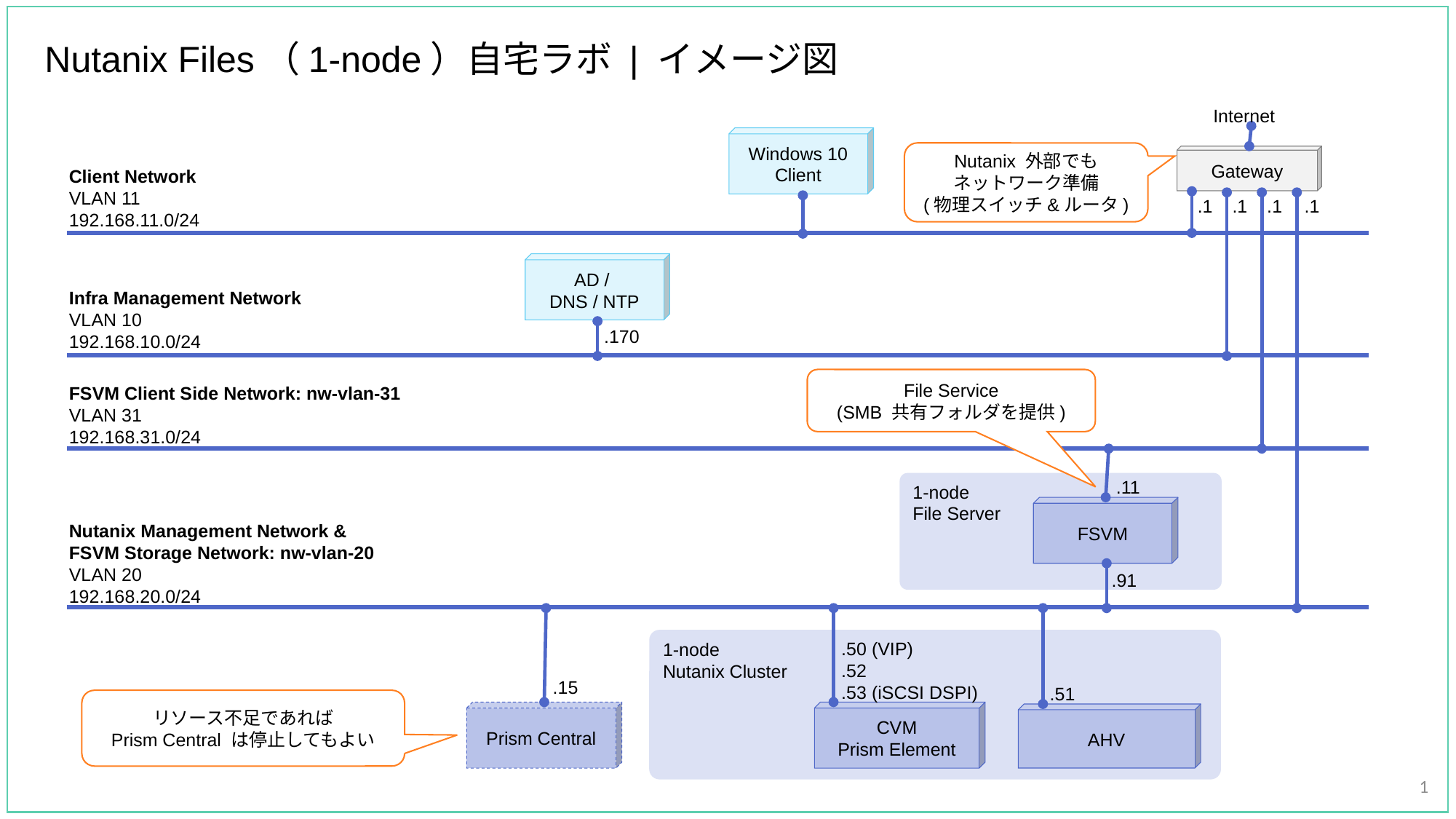

# Nutanix Files（1-node）自宅ラボ | イメージ図
Nutanix 外部でも
ネットワーク準備
(物理スイッチ&ルータ)
File Service
(SMB 共有フォルダを提供)
リソース不足であれば
Prism Central は停止してもよい
1